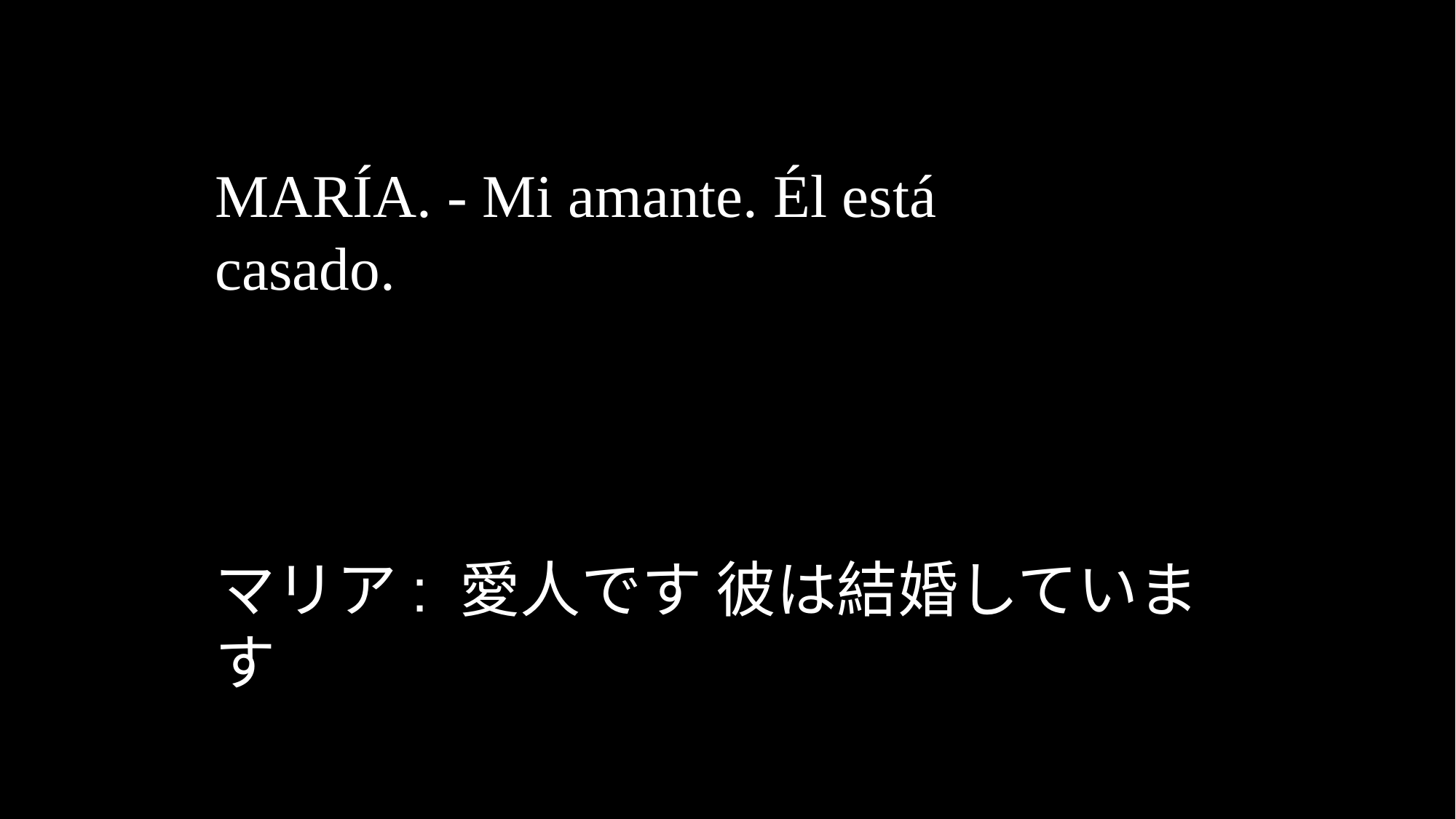

MARÍA. - Mi amante. Él está casado.

マリア: 愛人です 彼は結婚しています